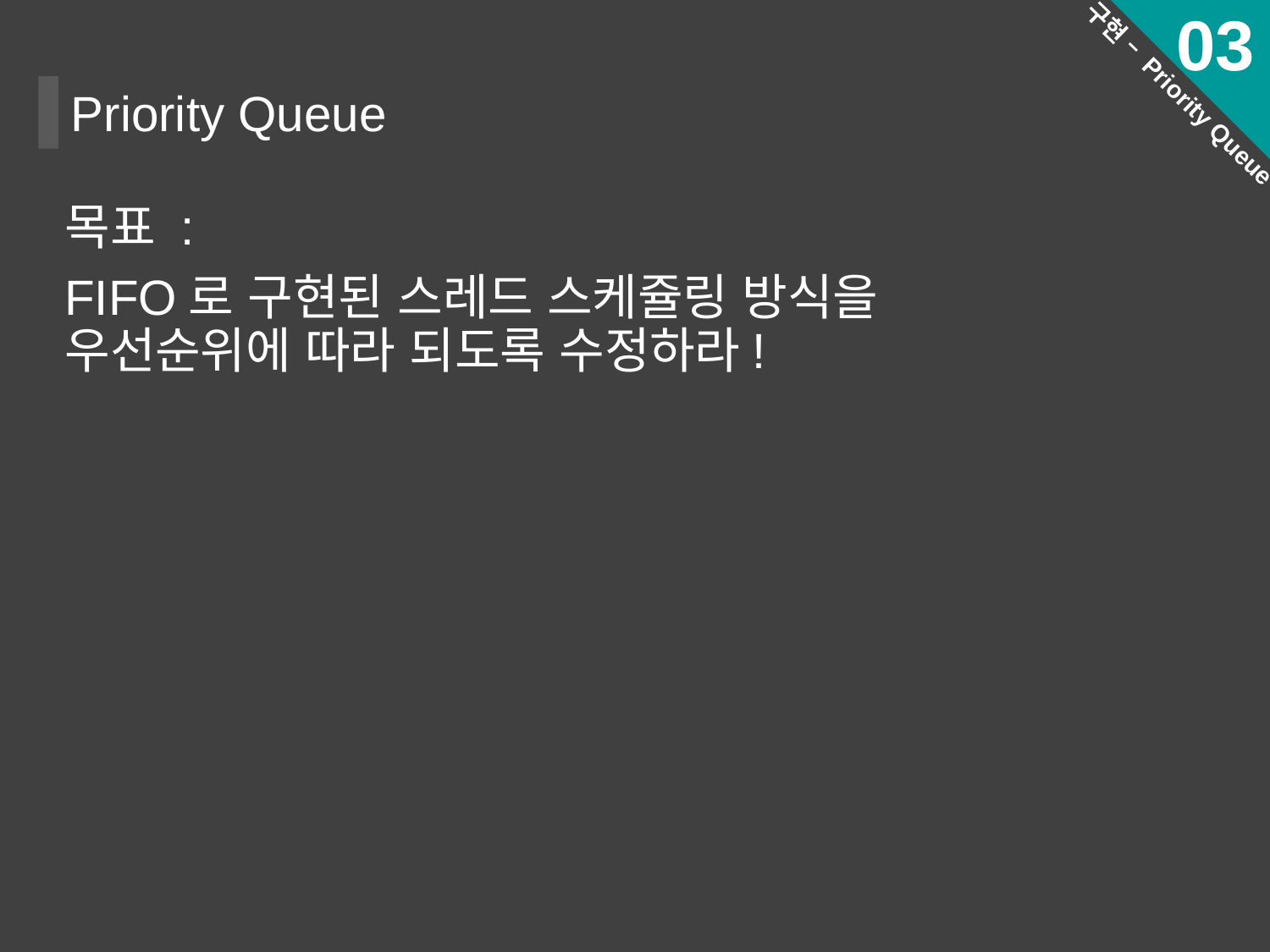

03

Priority Queue
구현 – Priority Queue
목표 :
FIFO로 구현된 스레드 스케쥴링 방식을 우선순위에 따라 되도록 수정하라!